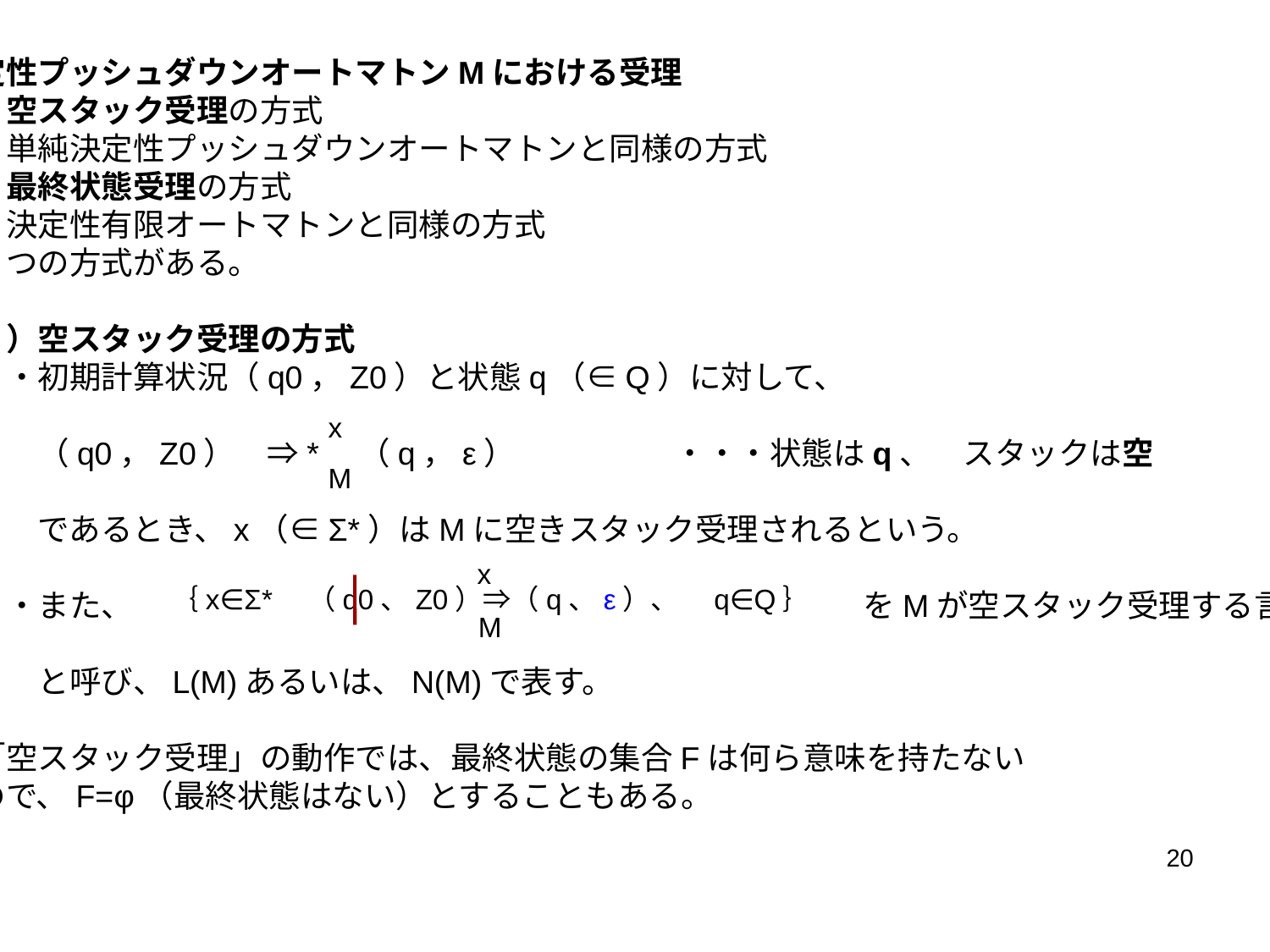

決定性プッシュダウンオートマトンMにおける受理
　・空スタック受理の方式
　　単純決定性プッシュダウンオートマトンと同様の方式
　・最終状態受理の方式
　　決定性有限オートマトンと同様の方式
の２つの方式がある。

（１）空スタック受理の方式
　　・初期計算状況（q0，Z0）と状態q（∈Q）に対して、

　　　（q0，Z0）　⇒*　（q，ε）　　　　　・・・状態はq、　スタックは空

　　　であるとき、x（∈Σ*）はMに空きスタック受理されるという。

　　・また、　　　　　　　　　　　　　　　　　　　　　　　をMが空スタック受理する言語

　　　と呼び、L(M)あるいは、N(M)で表す。

　「空スタック受理」の動作では、最終状態の集合Fは何ら意味を持たない
　ので、F=φ（最終状態はない）とすることもある。
x

M
x

｛x∈Σ*　（q0、Z0）⇒（q、ε）、　q∈Q｝
M
20